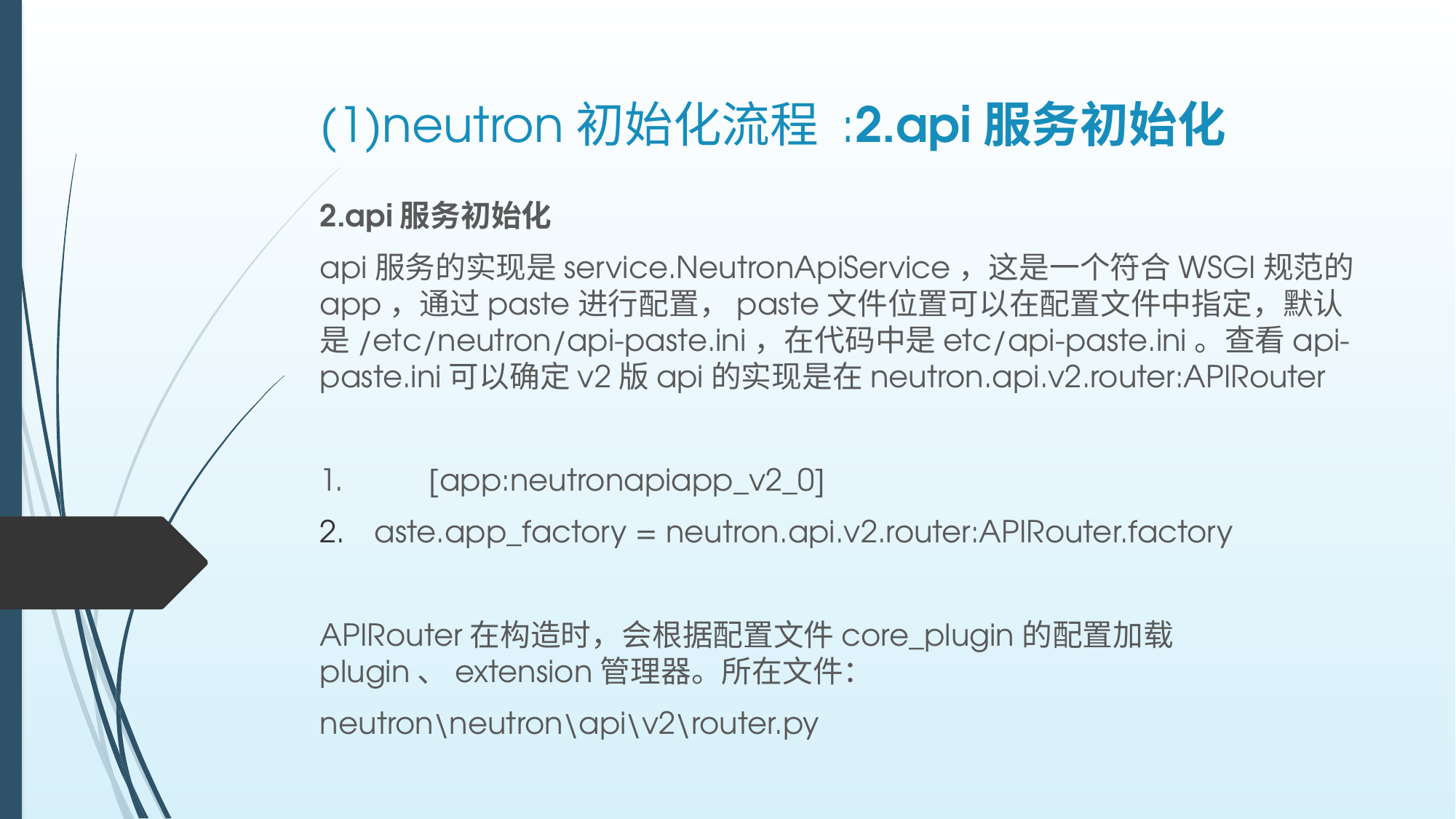

# (1)neutron初始化流程 :2.api服务初始化
2.api服务初始化
api服务的实现是service.NeutronApiService，这是一个符合WSGI规范的app，通过paste进行配置，paste文件位置可以在配置文件中指定，默认是/etc/neutron/api-paste.ini，在代码中是etc/api-paste.ini。查看api-paste.ini可以确定v2版api的实现是在neutron.api.v2.router:APIRouter

1.	[app:neutronapiapp_v2_0]
aste.app_factory = neutron.api.v2.router:APIRouter.factory

APIRouter在构造时，会根据配置文件core_plugin的配置加载plugin、extension管理器。所在文件：
neutron\neutron\api\v2\router.py